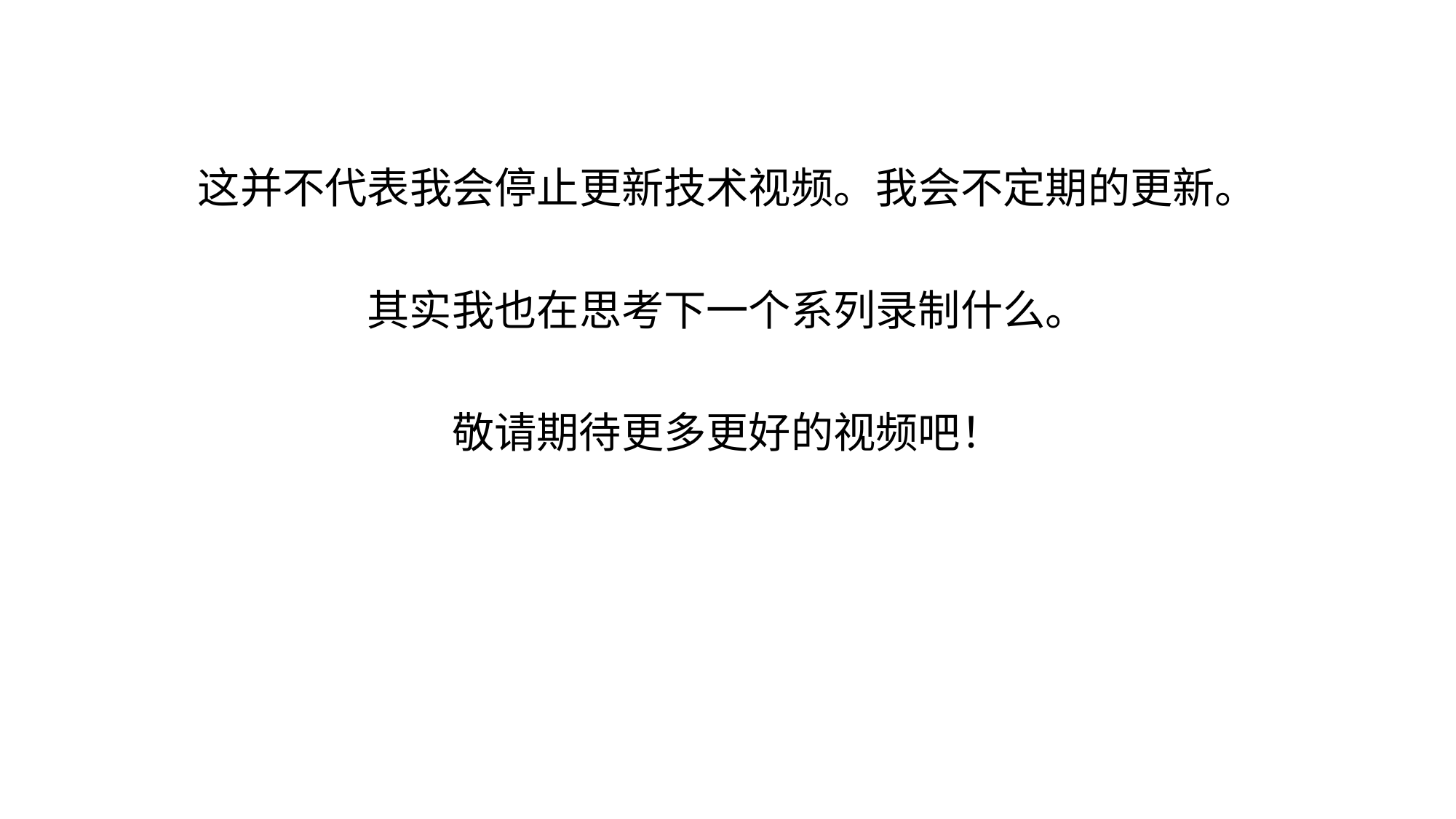

这并不代表我会停止更新技术视频。我会不定期的更新。

其实我也在思考下一个系列录制什么。

敬请期待更多更好的视频吧！